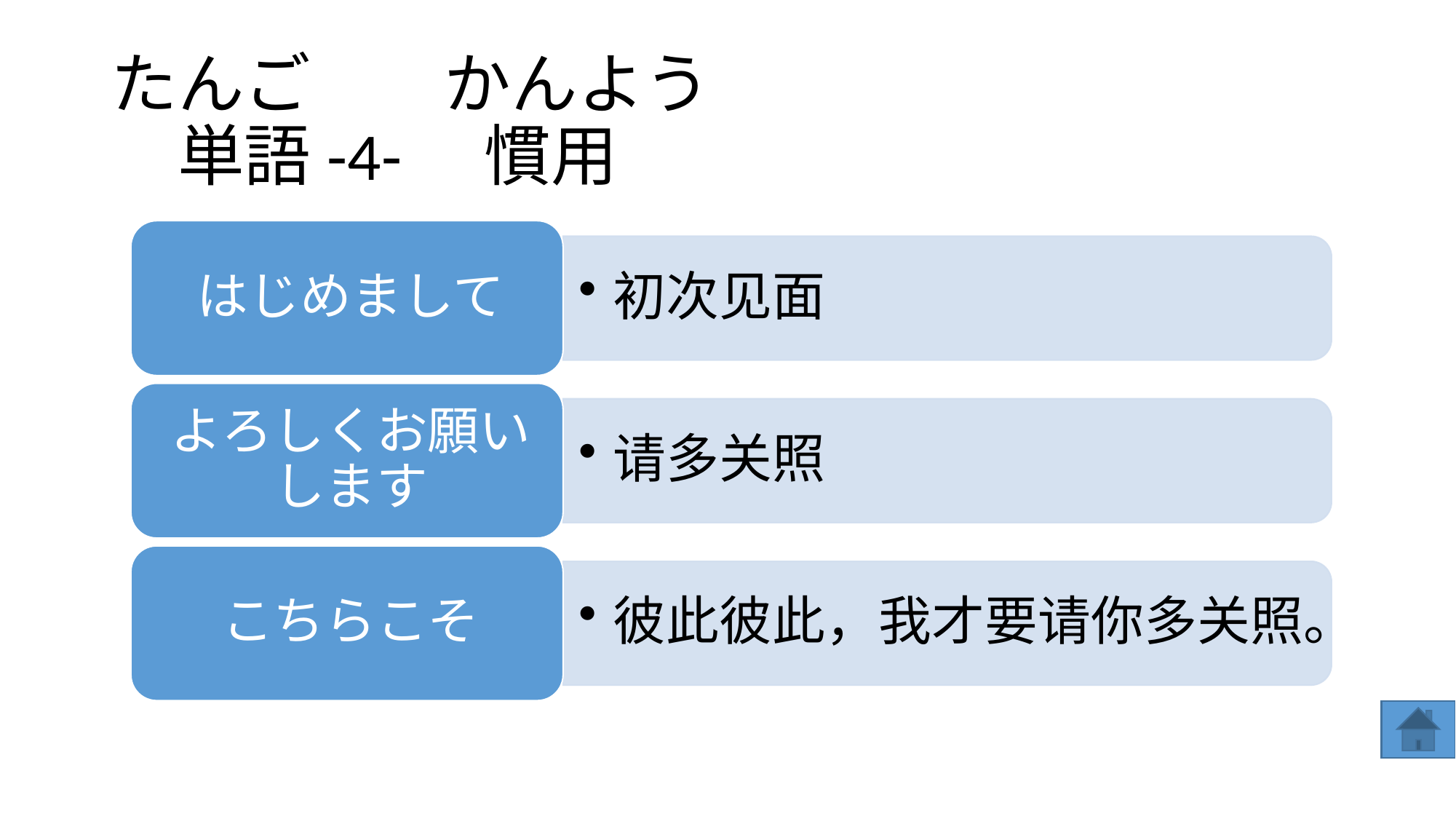

# たんご　　かんよう 　単語-4-　慣用
初次见面
はじめまして
请多关照
よろしくお願いします
彼此彼此，我才要请你多关照。
こちらこそ